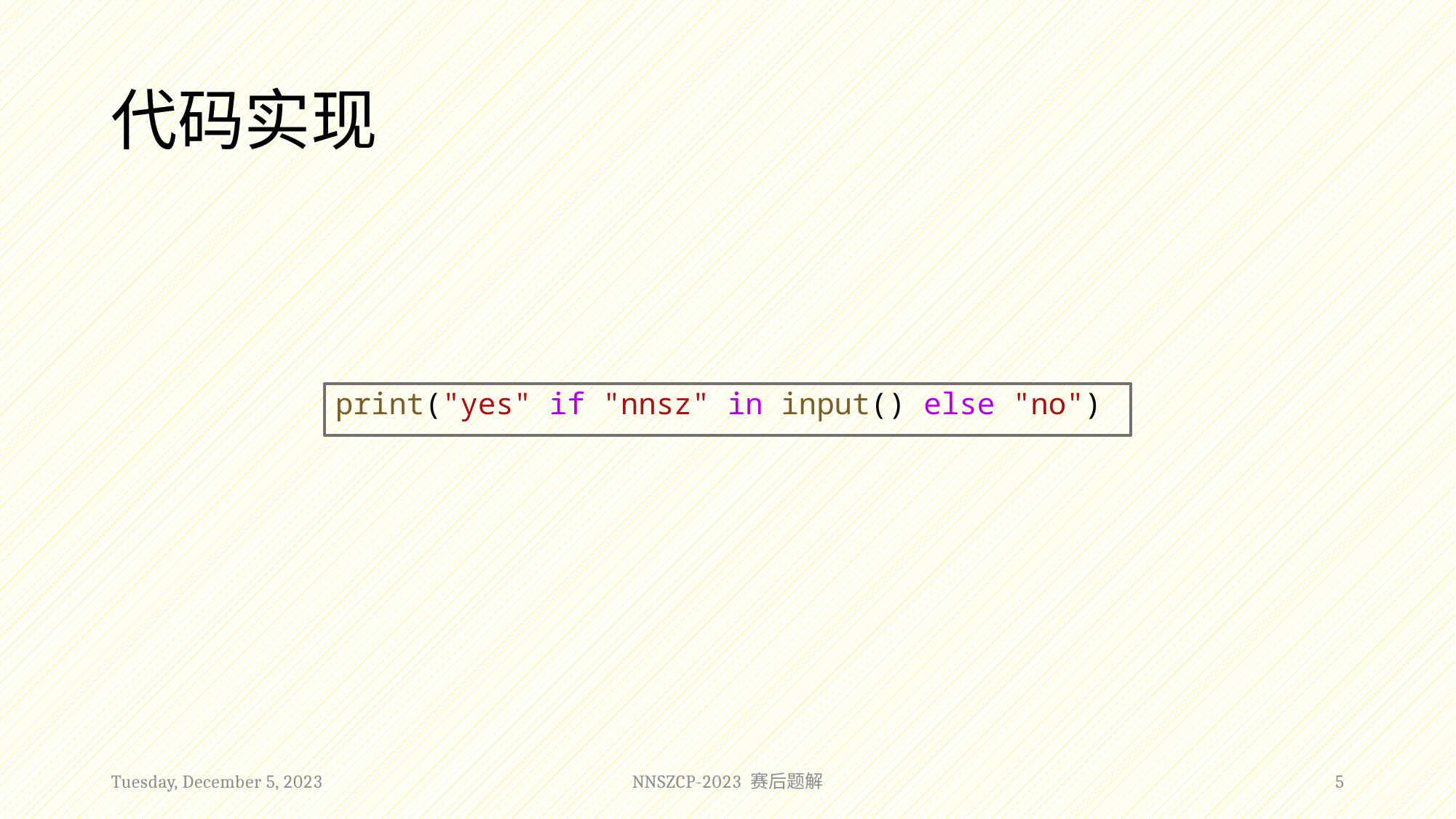

# 代码实现
print("yes" if "nnsz" in input() else "no")
Tuesday, December 5, 2023
NNSZCP-2023 赛后题解
5